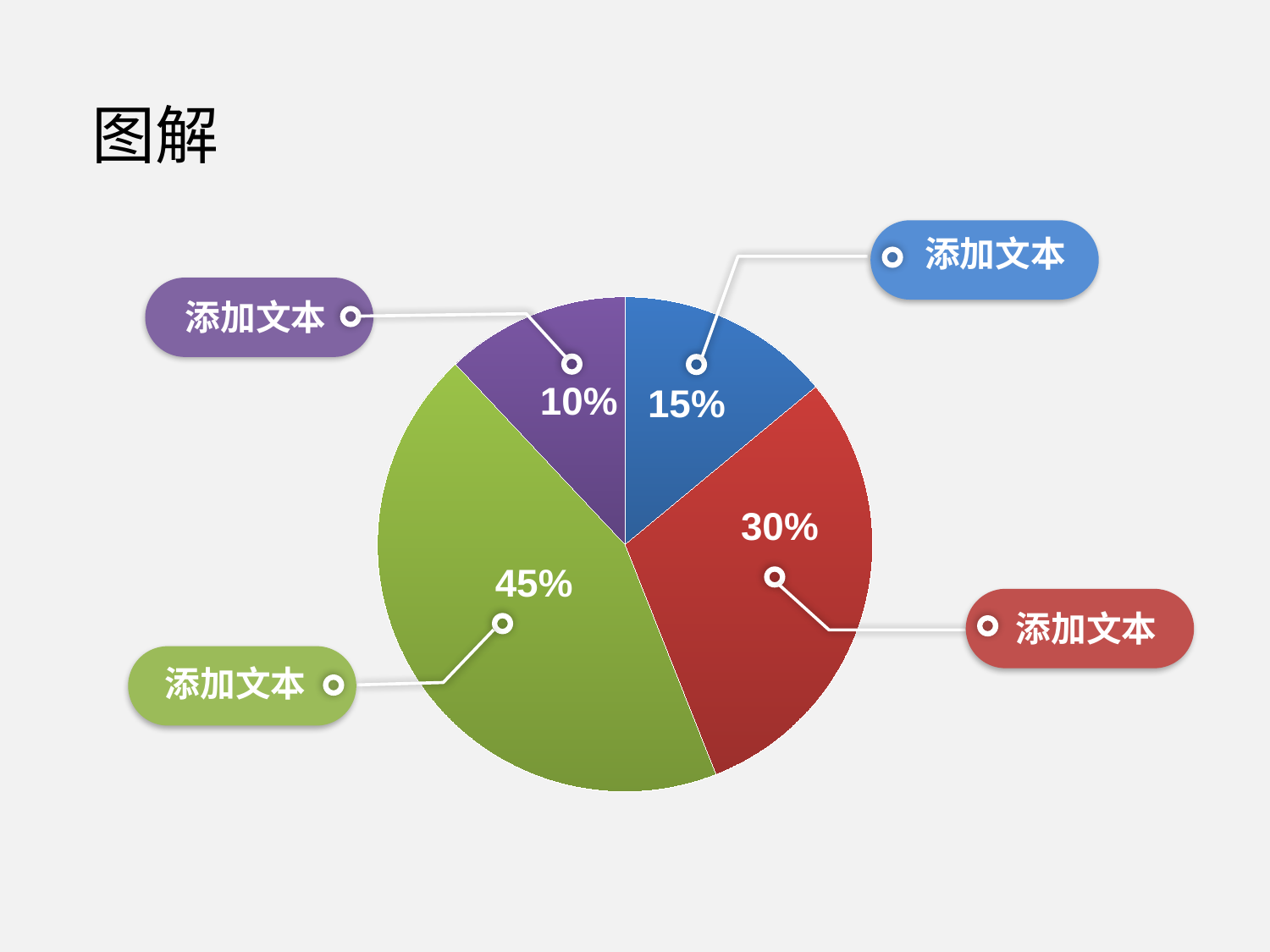

图解

添加文本

### Chart

| Category | 销售额 |
|---|---|
| 第一季度 | 1.4 |
| 第二季度 | 3.0 |
| 第三季度 | 4.4 |
| 第四季度 | 1.2 |
添加文本

10%
15%
30%
45%

添加文本

添加文本